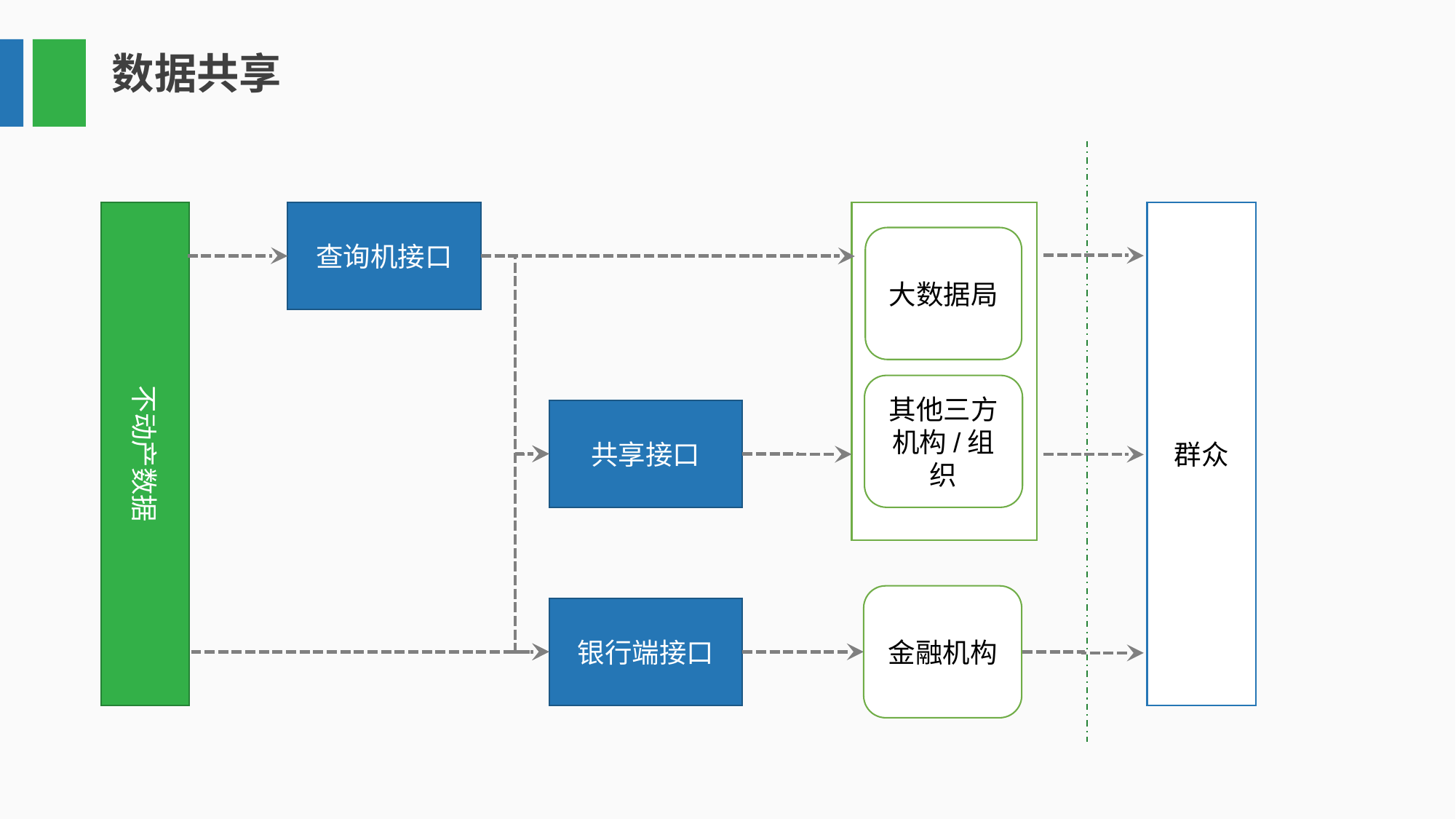

数据共享
不动产数据
查询机接口

群众
大数据局
其他三方机构/组织
共享接口
金融机构
银行端接口